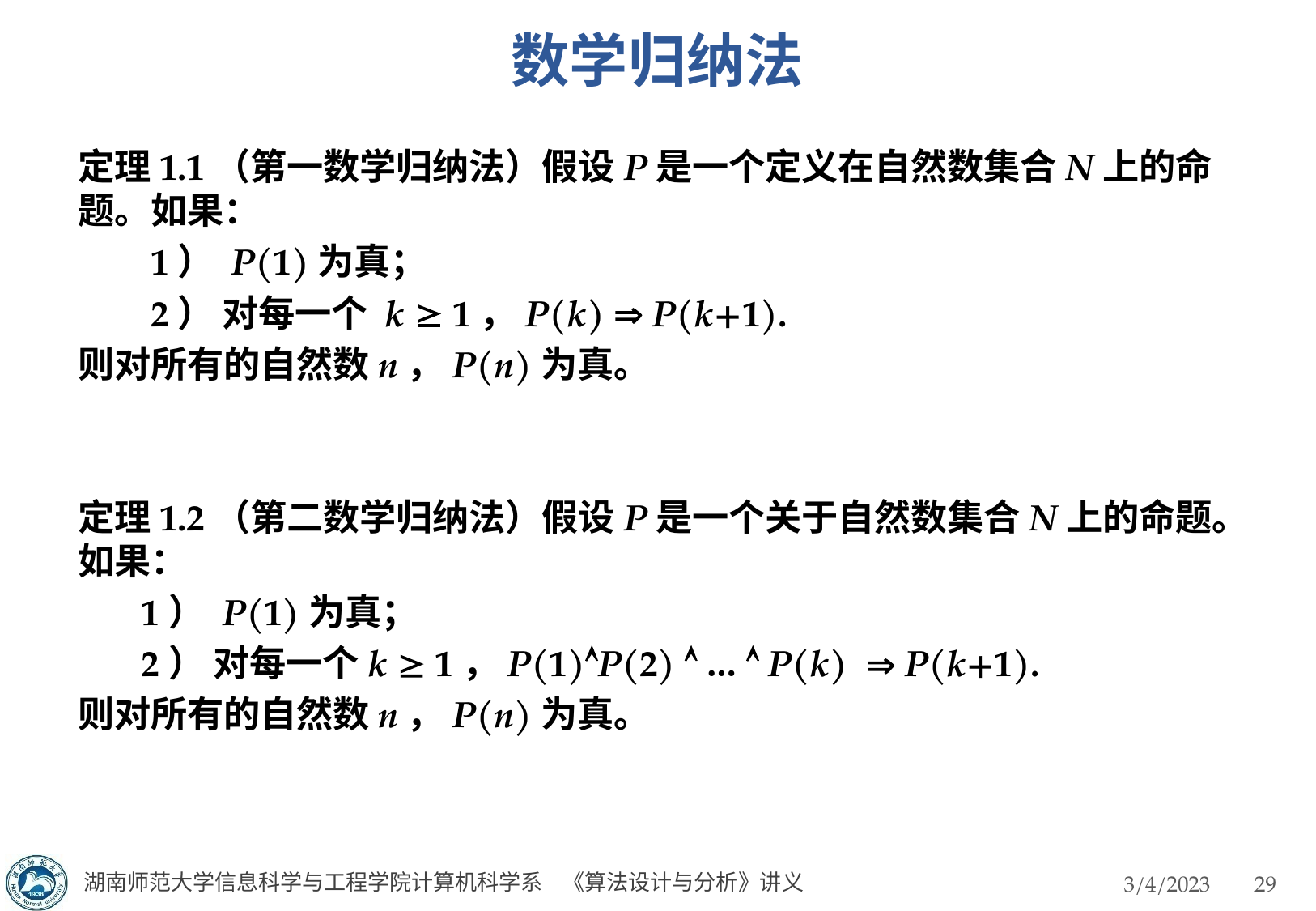

# 数学归纳法
定理1.1（第一数学归纳法）假设P是一个定义在自然数集合N上的命题。如果：
        1） P(1)为真；
        2） 对每一个 k ≥ 1，P(k) ⇒ P(k+1).
则对所有的自然数n，P(n)为真。

定理1.2（第二数学归纳法）假设P是一个关于自然数集合N上的命题。如果：
       1） P(1)为真；
       2） 对每一个k ≥ 1，P(1)∧P(2) ∧ … ∧ P(k)  ⇒ P(k+1).
则对所有的自然数n，P(n)为真。
湖南师范大学信息科学与工程学院计算机科学系   《算法设计与分析》讲义
3/4/2023
29